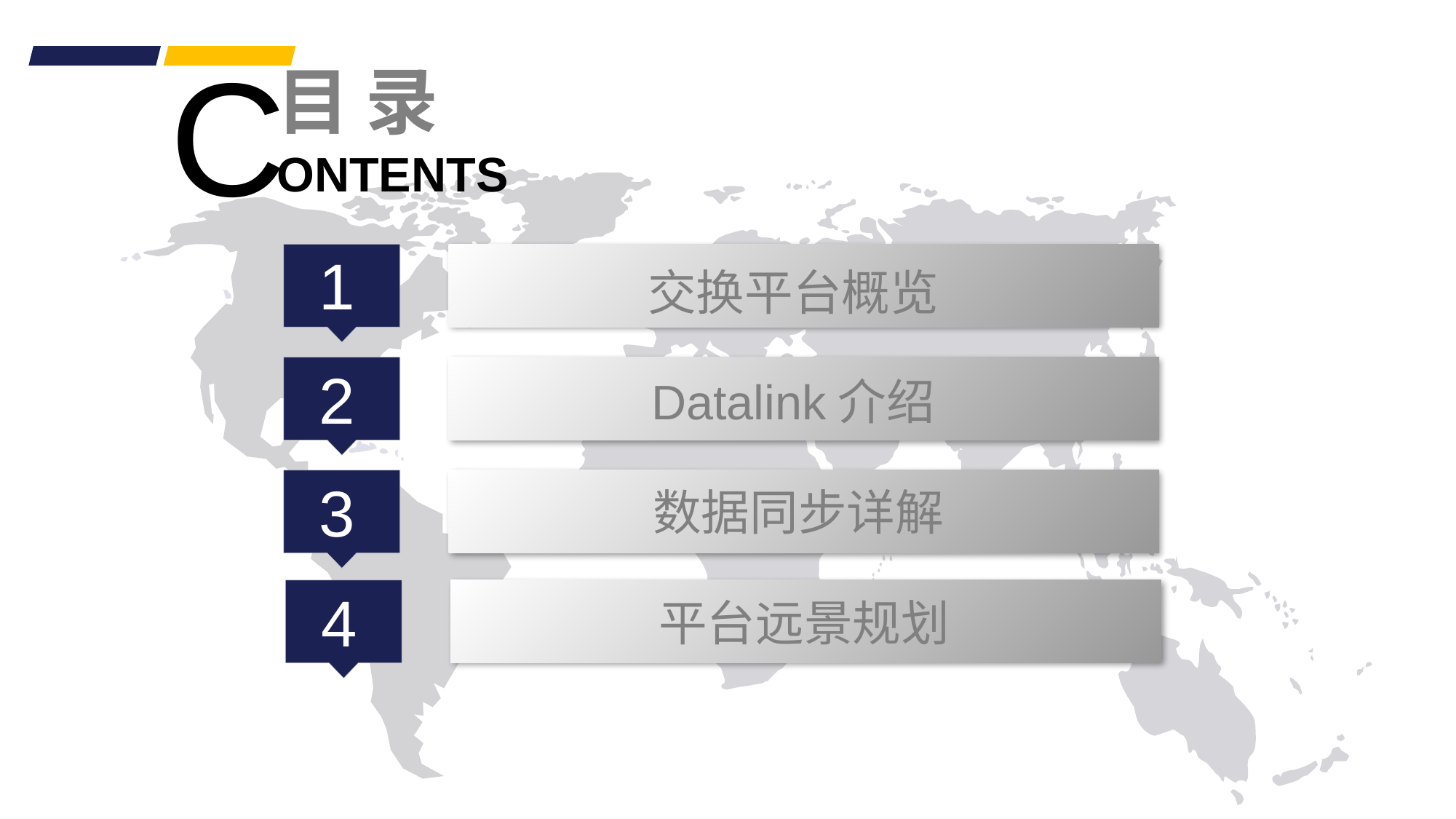

目 录 ONTENTS
C

1

交换平台概览
2

Datalink介绍
3

数据同步详解
4

平台远景规划